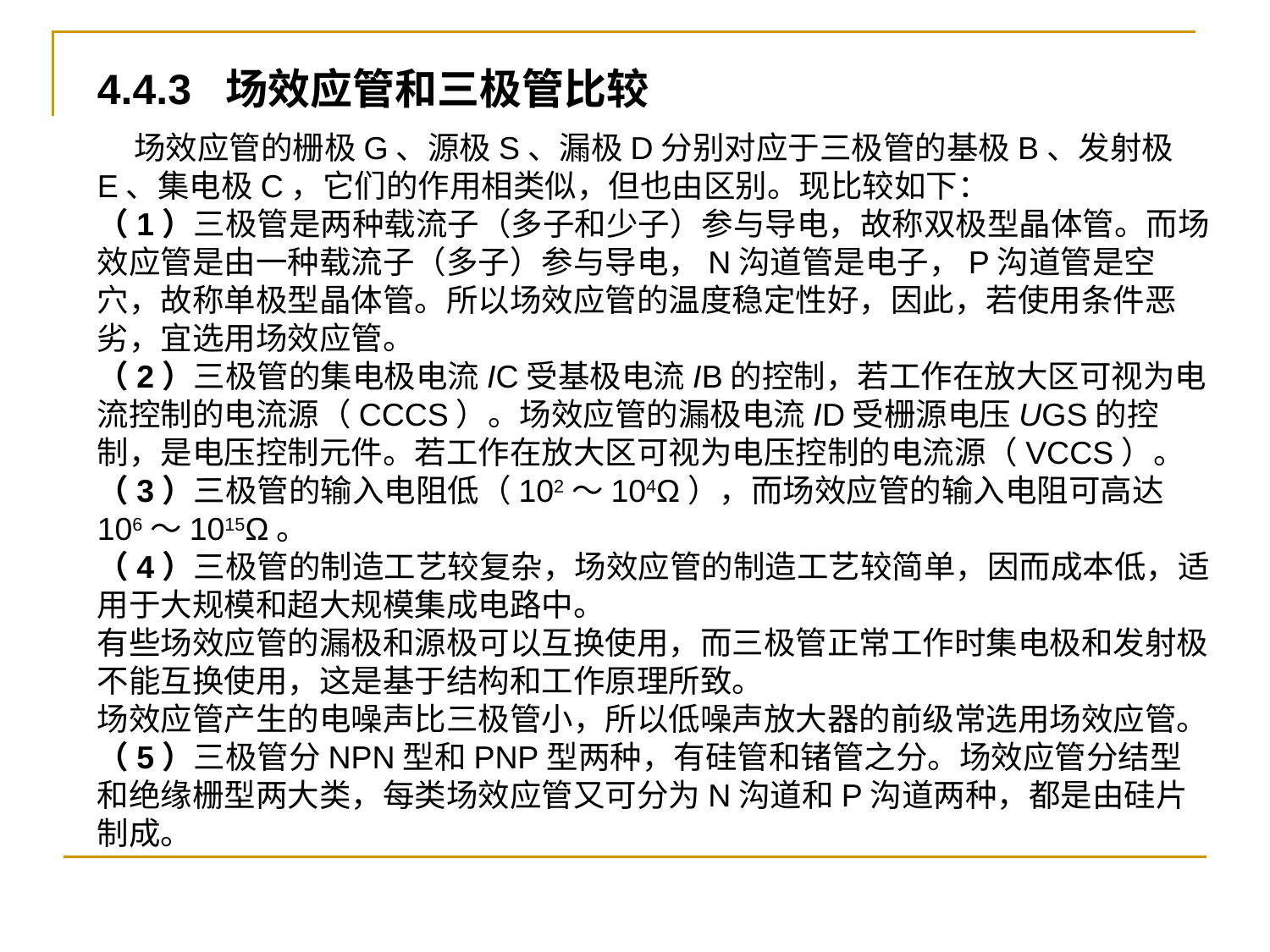

4.4.3  场效应管和三极管比较
    场效应管的栅极G、源极S、漏极D分别对应于三极管的基极B、发射极E、集电极C，它们的作用相类似，但也由区别。现比较如下：
（1）三极管是两种载流子（多子和少子）参与导电，故称双极型晶体管。而场效应管是由一种载流子（多子）参与导电，N沟道管是电子，P沟道管是空穴，故称单极型晶体管。所以场效应管的温度稳定性好，因此，若使用条件恶劣，宜选用场效应管。
（2）三极管的集电极电流IC受基极电流IB的控制，若工作在放大区可视为电流控制的电流源（CCCS）。场效应管的漏极电流ID受栅源电压UGS的控制，是电压控制元件。若工作在放大区可视为电压控制的电流源（VCCS）。
（3）三极管的输入电阻低（102～104Ω），而场效应管的输入电阻可高达106～1015Ω。
（4）三极管的制造工艺较复杂，场效应管的制造工艺较简单，因而成本低，适用于大规模和超大规模集成电路中。
有些场效应管的漏极和源极可以互换使用，而三极管正常工作时集电极和发射极不能互换使用，这是基于结构和工作原理所致。
场效应管产生的电噪声比三极管小，所以低噪声放大器的前级常选用场效应管。
（5）三极管分NPN型和PNP型两种，有硅管和锗管之分。场效应管分结型和绝缘栅型两大类，每类场效应管又可分为N沟道和P沟道两种，都是由硅片制成。